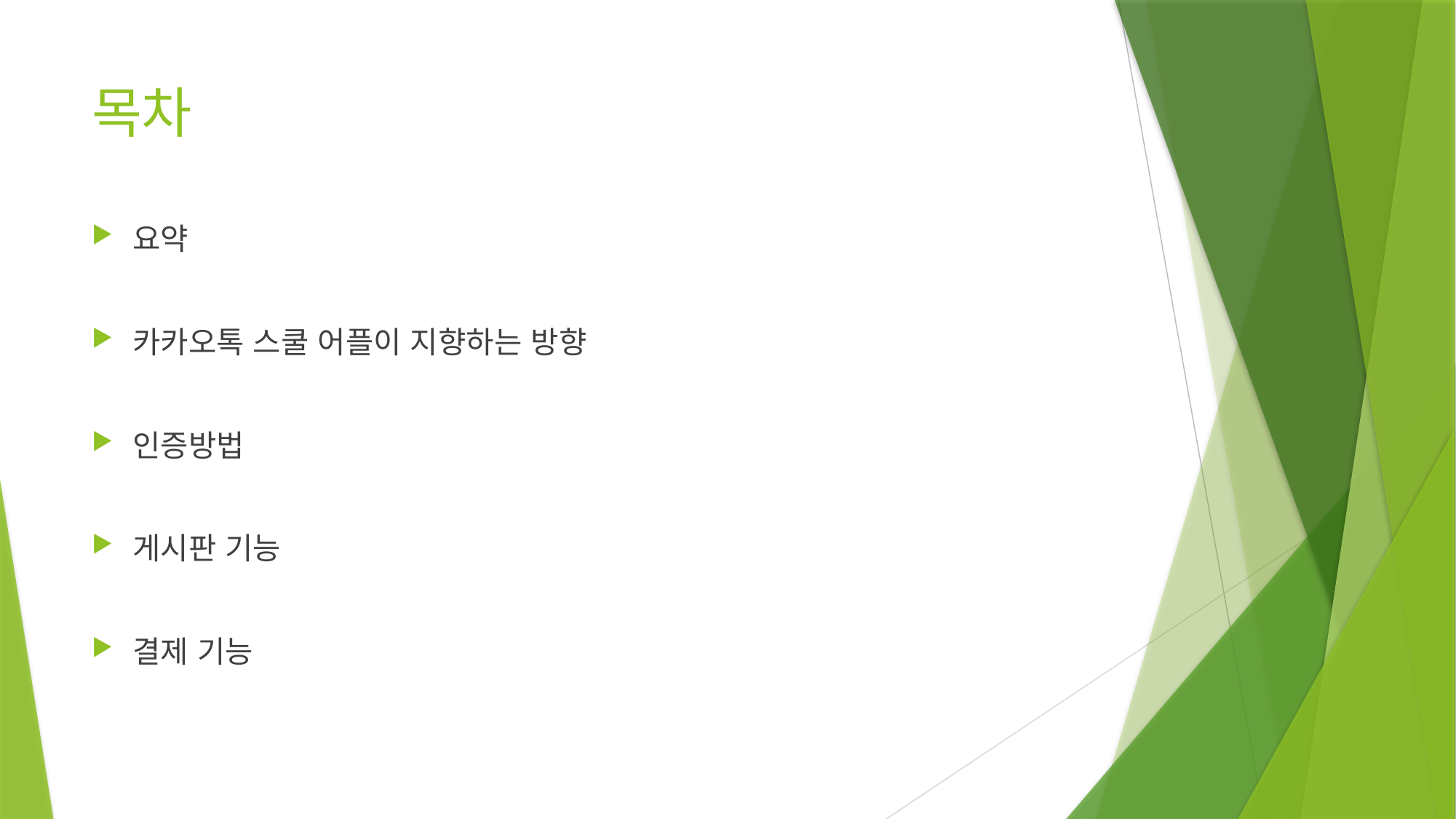

# 목차
요약

카카오톡 스쿨 어플이 지향하는 방향

인증방법

게시판 기능

결제 기능